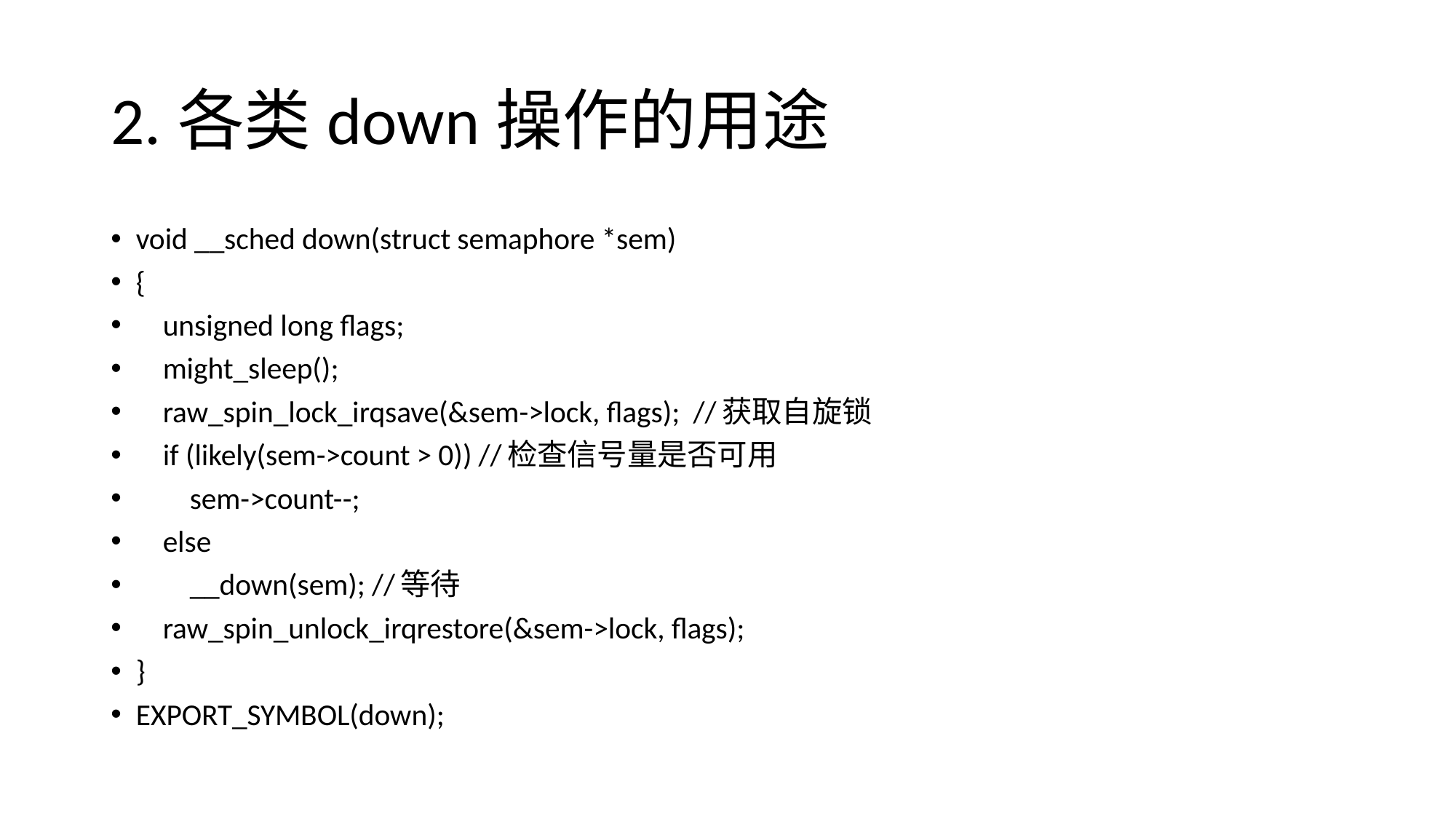

# 2.各类down操作的用途
void __sched down(struct semaphore *sem)
{
    unsigned long flags;
    might_sleep();
    raw_spin_lock_irqsave(&sem->lock, flags);  //获取自旋锁
    if (likely(sem->count > 0)) //检查信号量是否可用
        sem->count--;
    else
        __down(sem); //等待
    raw_spin_unlock_irqrestore(&sem->lock, flags);
}
EXPORT_SYMBOL(down);